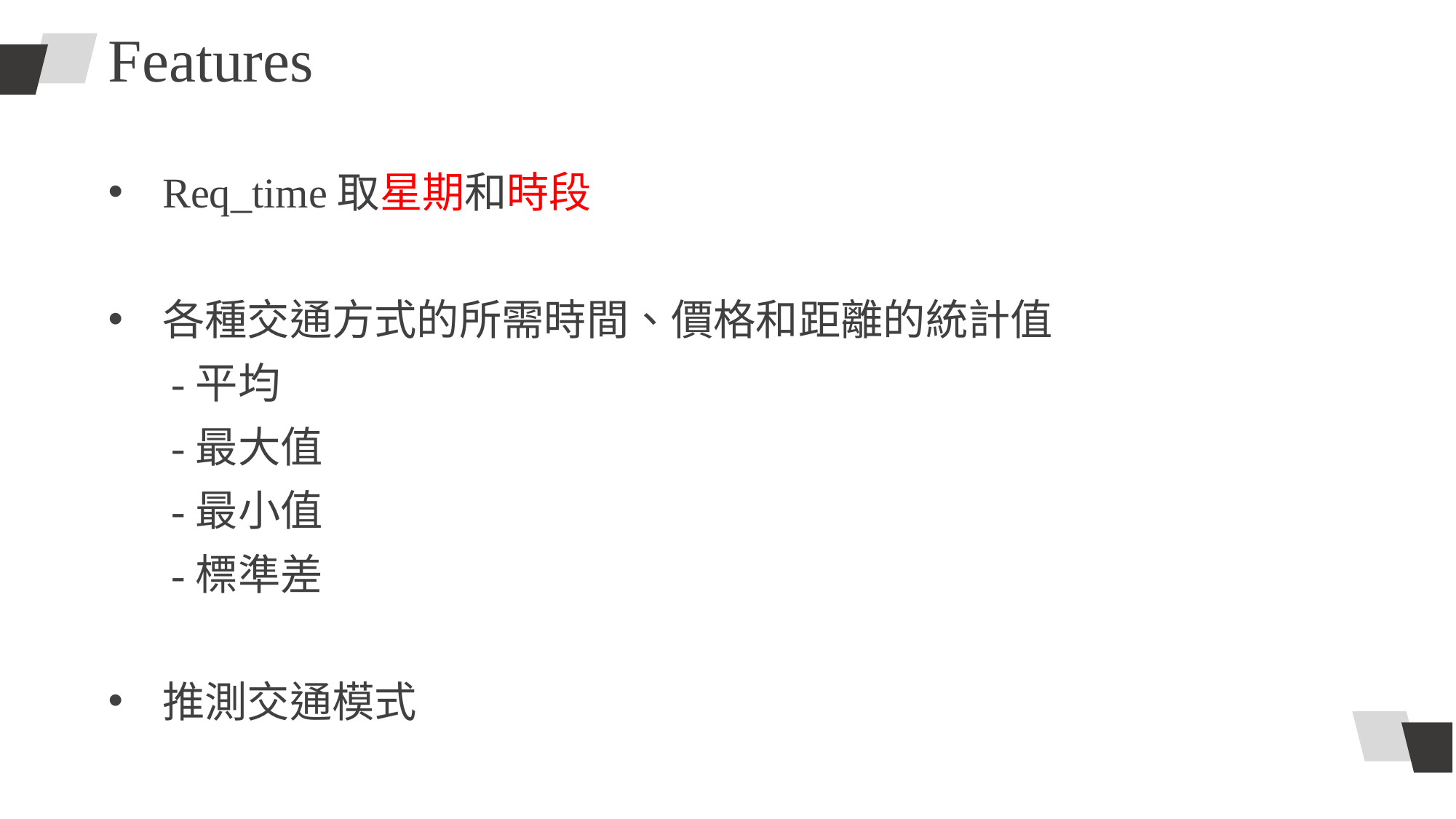

Features

Req_time取星期和時段

各種交通方式的所需時間、價格和距離的統計值
      -平均
      -最大值
      -最小值
      -標準差

推測交通模式